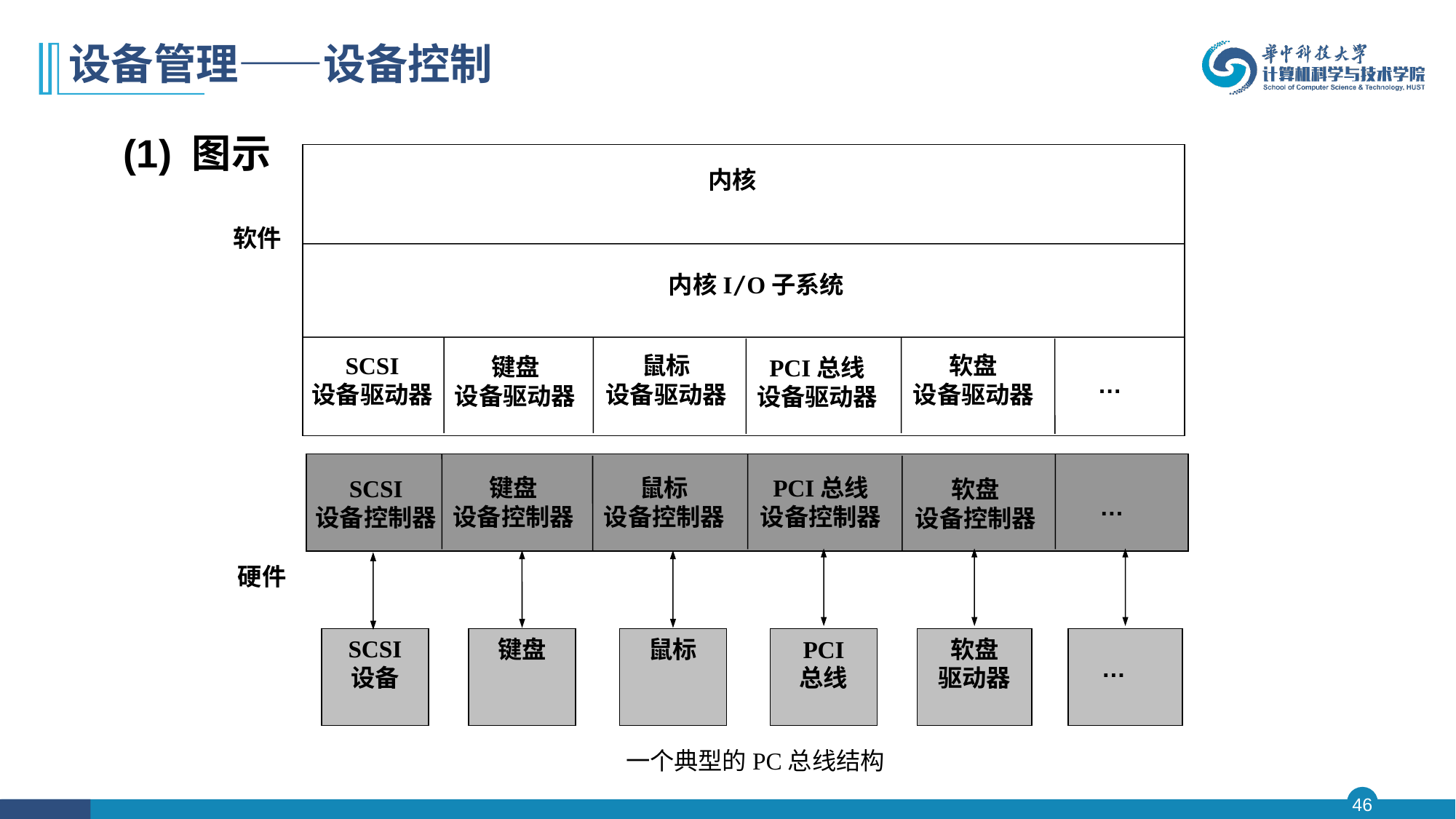

# 设备管理——设备控制
     (1) 图示

内核
软件

内核I/O子系统

SCSI
设备驱动器
鼠标
设备驱动器
软盘
设备驱动器
键盘
设备驱动器
PCI总线
设备驱动器
…

键盘
设备控制器
鼠标
设备控制器
PCI总线
设备控制器
SCSI
设备控制器
软盘
设备控制器
…

硬件
SCSI
设备
键盘
鼠标
PCI
总线
软盘
驱动器

…
一个典型的PC总线结构